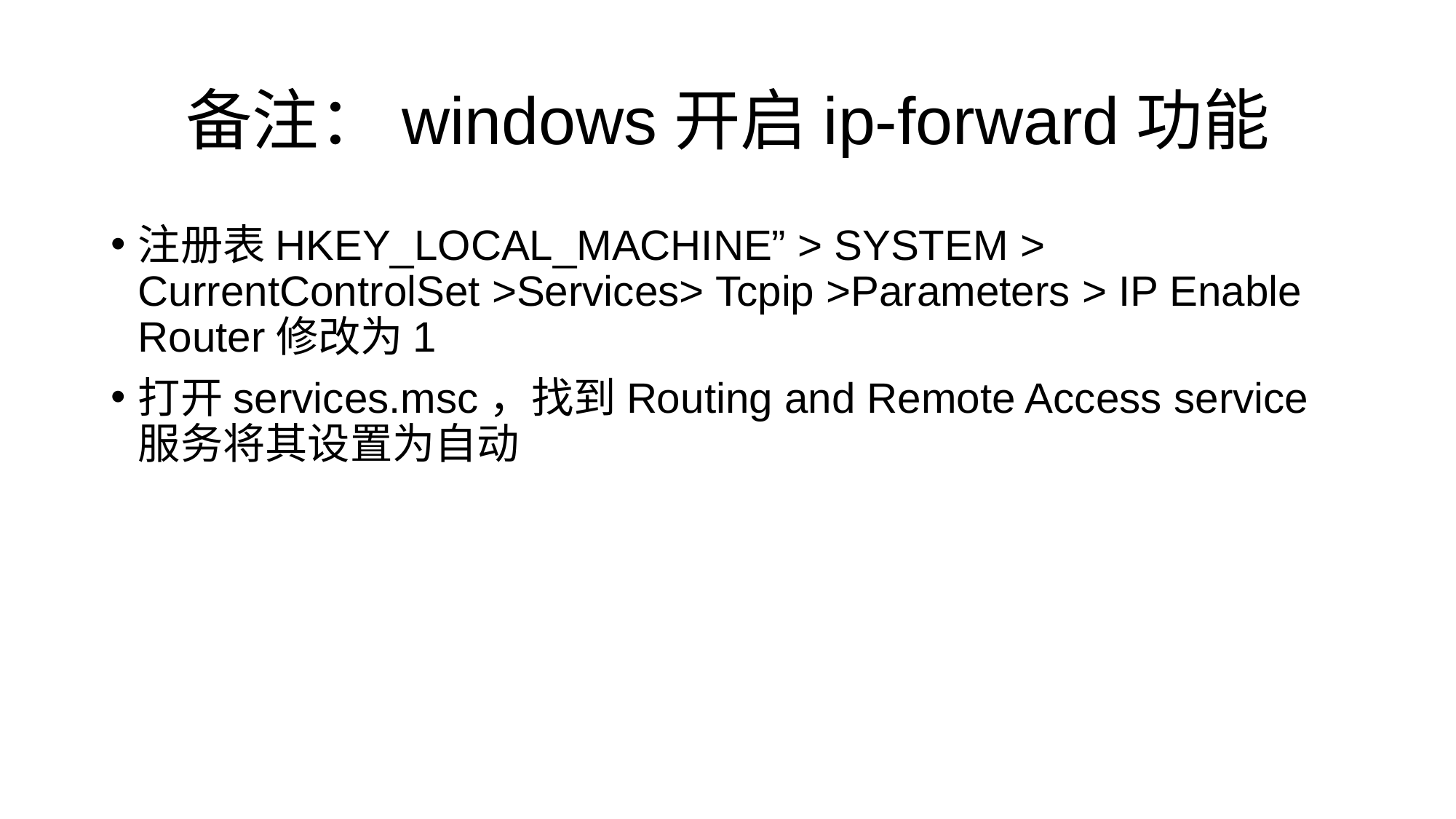

# 备注：windows开启ip-forward功能
注册表HKEY_LOCAL_MACHINE” > SYSTEM > CurrentControlSet >Services> Tcpip >Parameters > IP Enable Router修改为1
打开services.msc，找到Routing and Remote Access service服务将其设置为自动